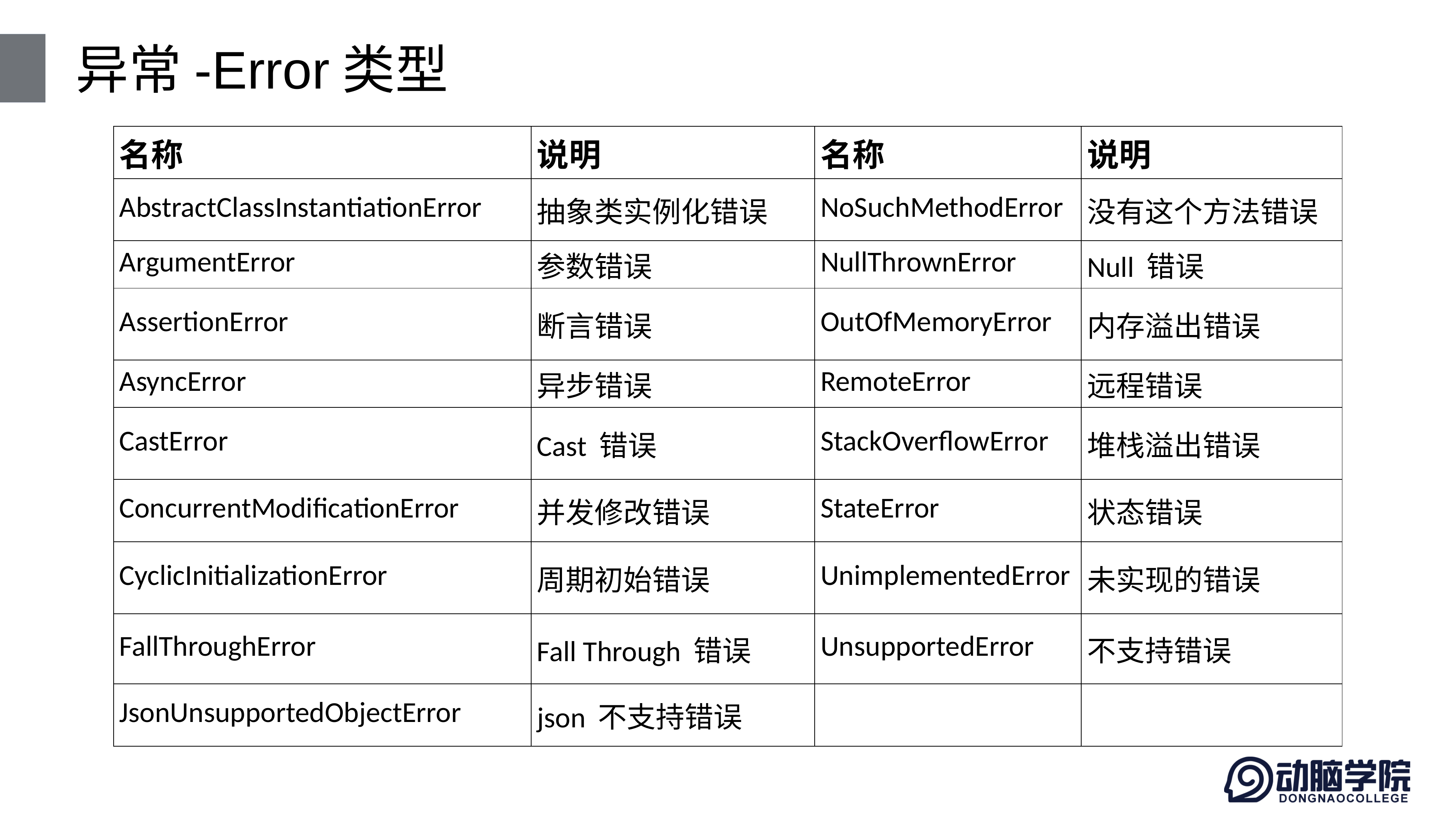

# 异常-Error类型
| 名称 | 说明 | 名称 | 说明 |
| --- | --- | --- | --- |
| AbstractClassInstantiationError | 抽象类实例化错误 | NoSuchMethodError | 没有这个方法错误 |
| ArgumentError | 参数错误 | NullThrownError | Null 错误 |
| AssertionError | 断言错误 | OutOfMemoryError | 内存溢出错误 |
| AsyncError | 异步错误 | RemoteError | 远程错误 |
| CastError | Cast 错误 | StackOverflowError | 堆栈溢出错误 |
| ConcurrentModificationError | 并发修改错误 | StateError | 状态错误 |
| CyclicInitializationError | 周期初始错误 | UnimplementedError | 未实现的错误 |
| FallThroughError | Fall Through 错误 | UnsupportedError | 不支持错误 |
| JsonUnsupportedObjectError | json 不支持错误 |  |  |